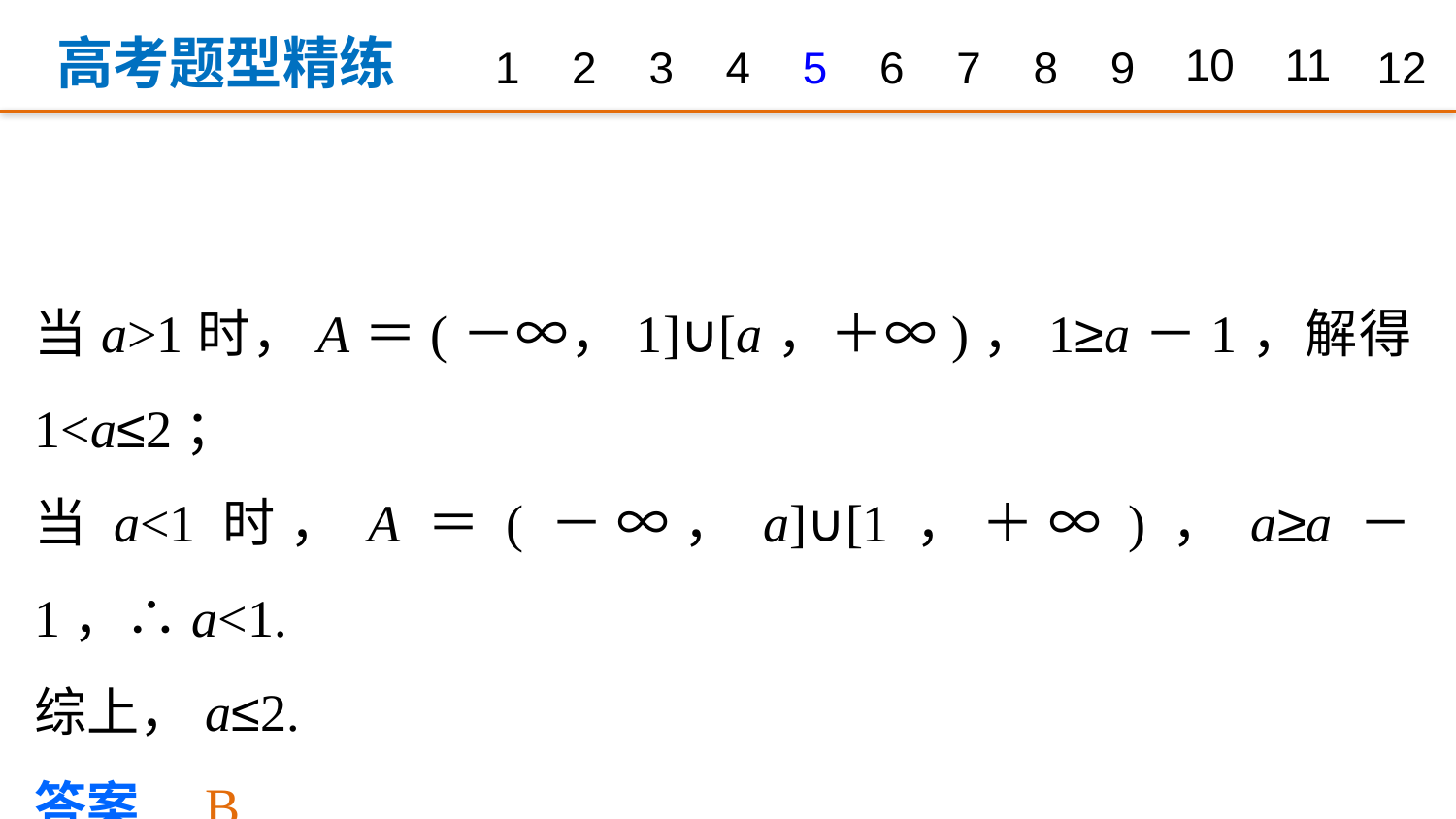

高考题型精练
1
2
3
4
5
6
7
8
9
10
11
12
当a>1时，A＝(－∞，1]∪[a，＋∞)，1≥a－1，解得1<a≤2；
当a<1时，A＝(－∞，a]∪[1，＋∞)，a≥a－1，∴a<1.
综上，a≤2.
答案　B